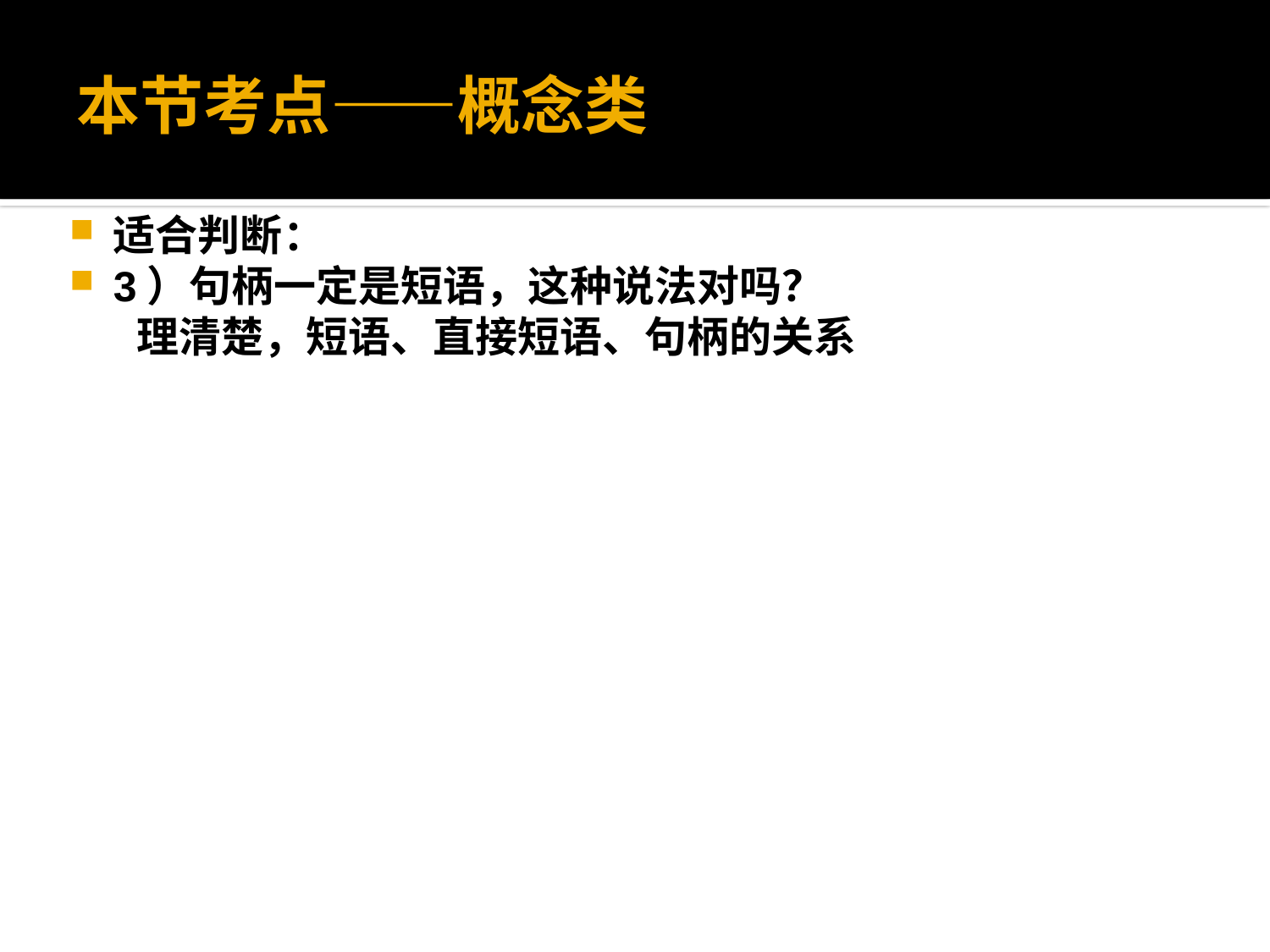

# 本节考点——概念类
适合判断：
3）句柄一定是短语，这种说法对吗？
      理清楚，短语、直接短语、句柄的关系